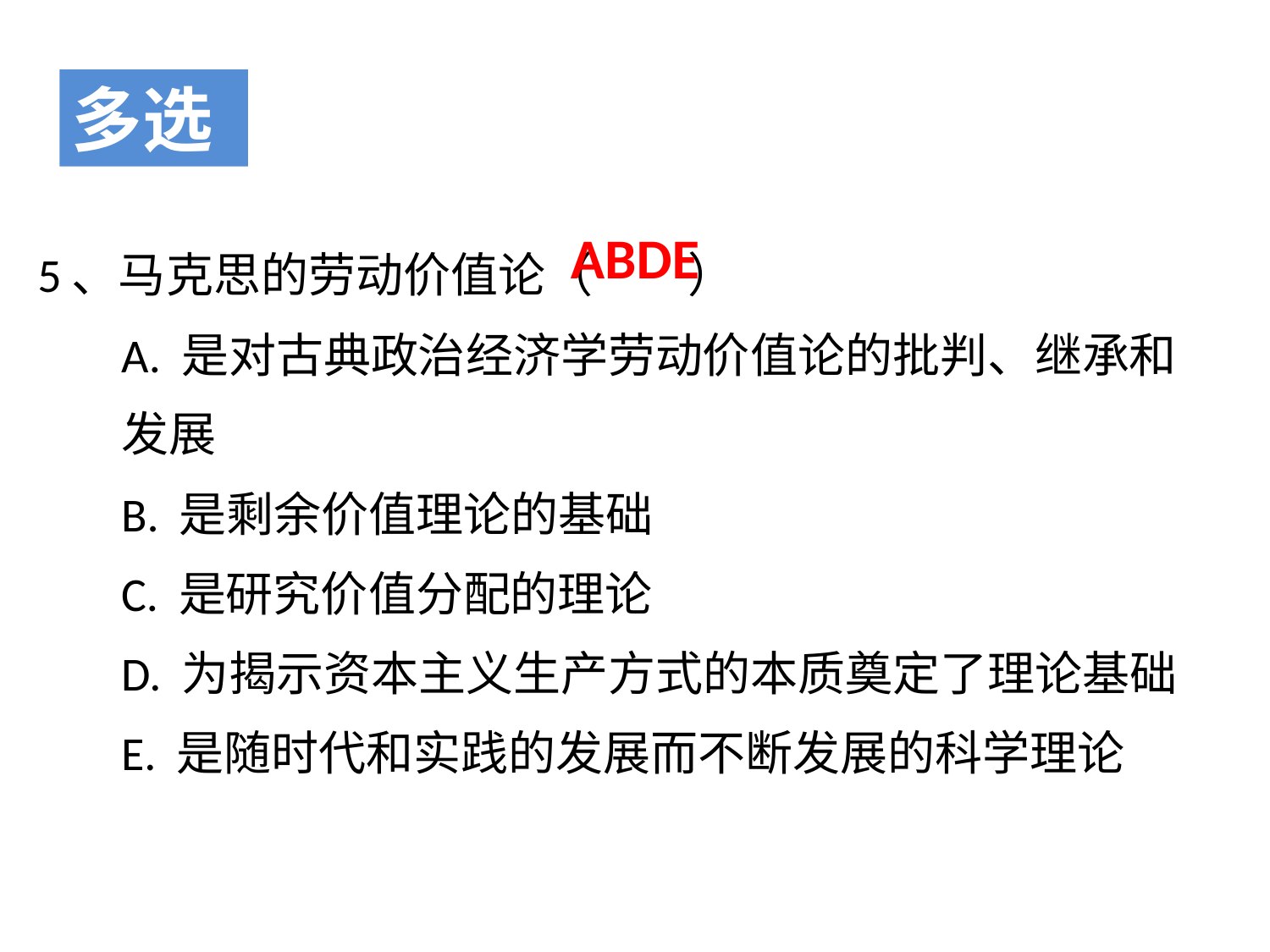

多选
5、马克思的劳动价值论（         ）
A. 是对古典政治经济学劳动价值论的批判、继承和发展
B. 是剩余价值理论的基础
C. 是研究价值分配的理论
D. 为揭示资本主义生产方式的本质奠定了理论基础
E. 是随时代和实践的发展而不断发展的科学理论
ABDE